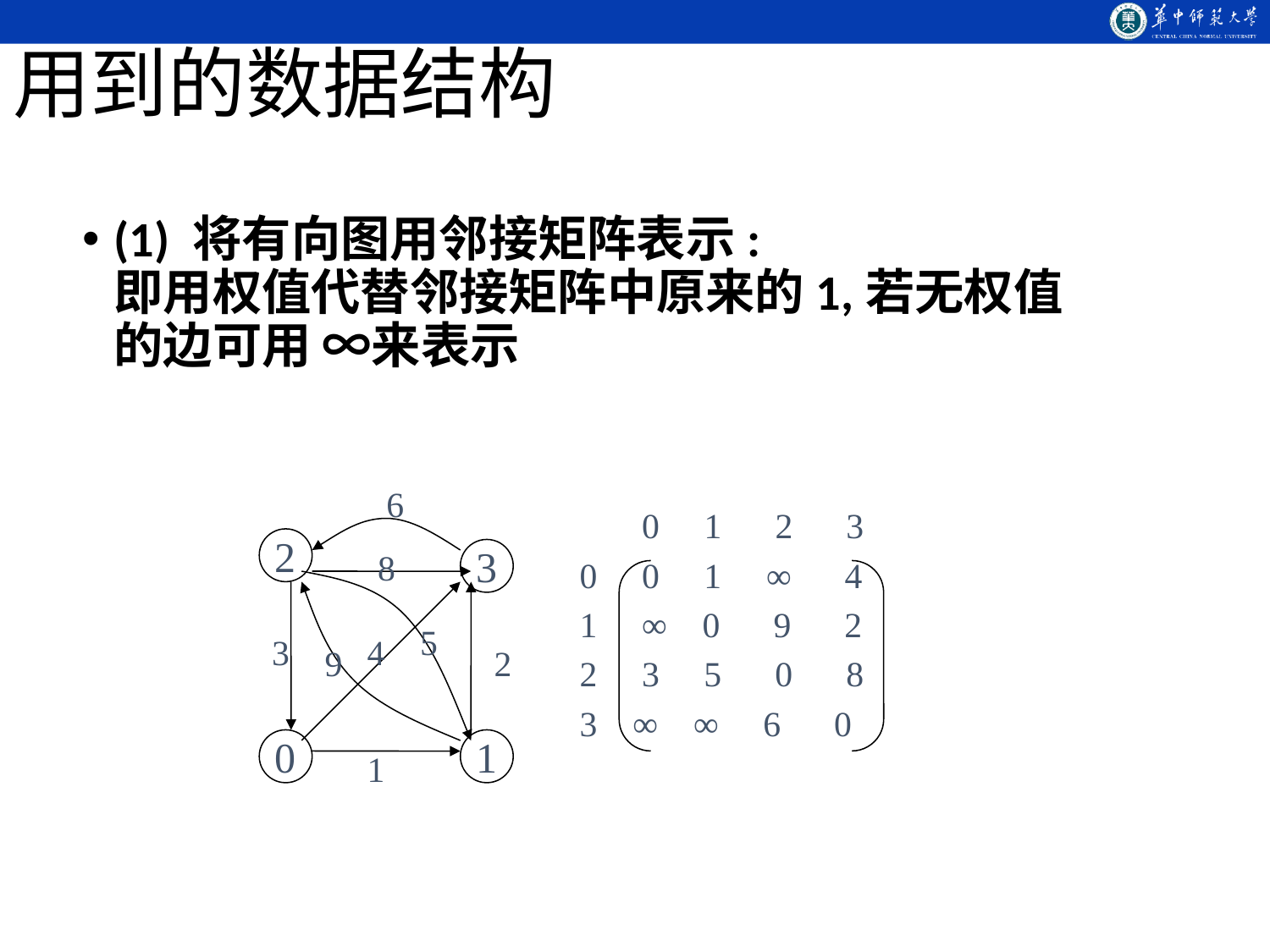

用到的数据结构
(1) 将有向图用邻接矩阵表示:
即用权值代替邻接矩阵中原来的1,若无权值的边可用 ∞来表示

 6

2
3

0
1

8

5
3
4
9
2
1
                                            0     1      2      3
                                     0     0     1     ∞      4
                                     1     ∞    0      9      2
                                     2     3     5      0      8
                                     3    ∞    ∞     6      0